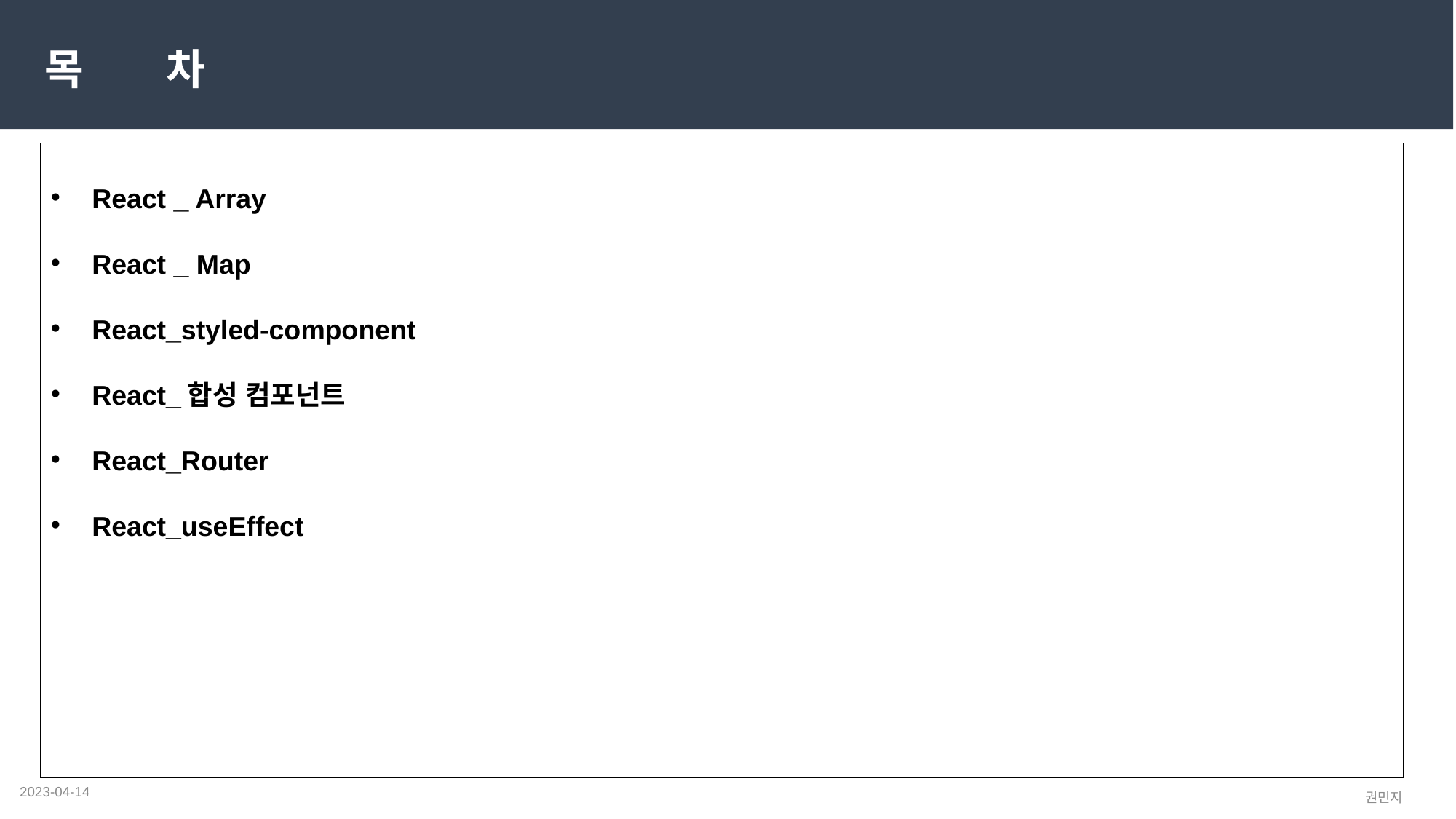

목       차
React _ Array
React _ Map
React_styled-component
React_합성 컴포넌트
React_Router
React_useEffect

2023-04-14
권민지